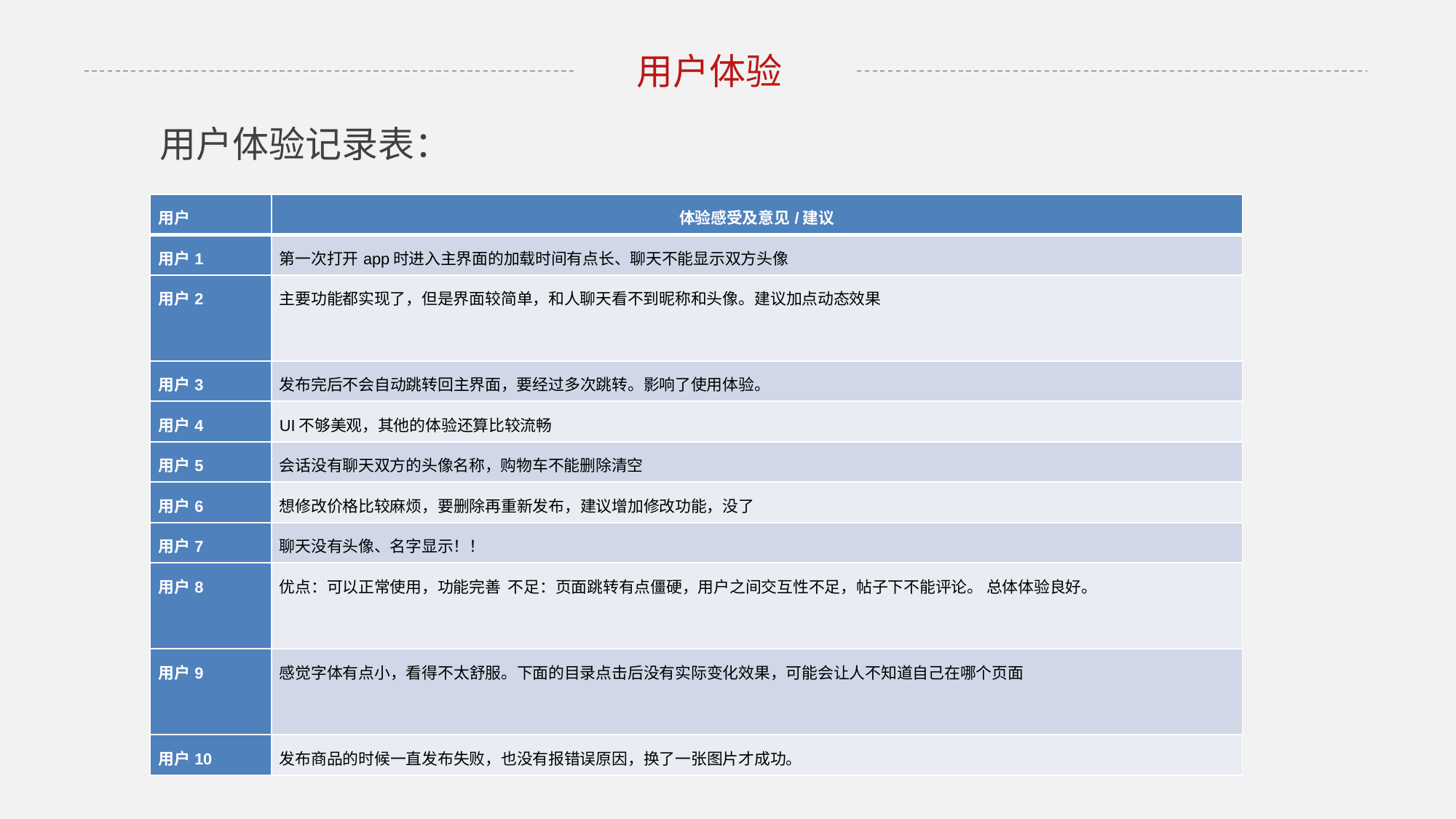

用户体验
用户体验记录表：

| 用户 | 体验感受及意见/建议 |
| --- | --- |
| 用户1 | 第一次打开app时进入主界面的加载时间有点长、聊天不能显示双方头像 |
| 用户2 | 主要功能都实现了，但是界面较简单，和人聊天看不到昵称和头像。建议加点动态效果 |
| 用户3 | 发布完后不会自动跳转回主界面，要经过多次跳转。影响了使用体验。 |
| 用户4 | UI不够美观，其他的体验还算比较流畅 |
| 用户5 | 会话没有聊天双方的头像名称，购物车不能删除清空 |
| 用户6 | 想修改价格比较麻烦，要删除再重新发布，建议增加修改功能，没了 |
| 用户7 | 聊天没有头像、名字显示！！ |
| 用户8 | 优点：可以正常使用，功能完善 不足：页面跳转有点僵硬，用户之间交互性不足，帖子下不能评论。 总体体验良好。 |
| 用户9 | 感觉字体有点小，看得不太舒服。下面的目录点击后没有实际变化效果，可能会让人不知道自己在哪个页面 |
| 用户10 | 发布商品的时候一直发布失败，也没有报错误原因，换了一张图片才成功。 |